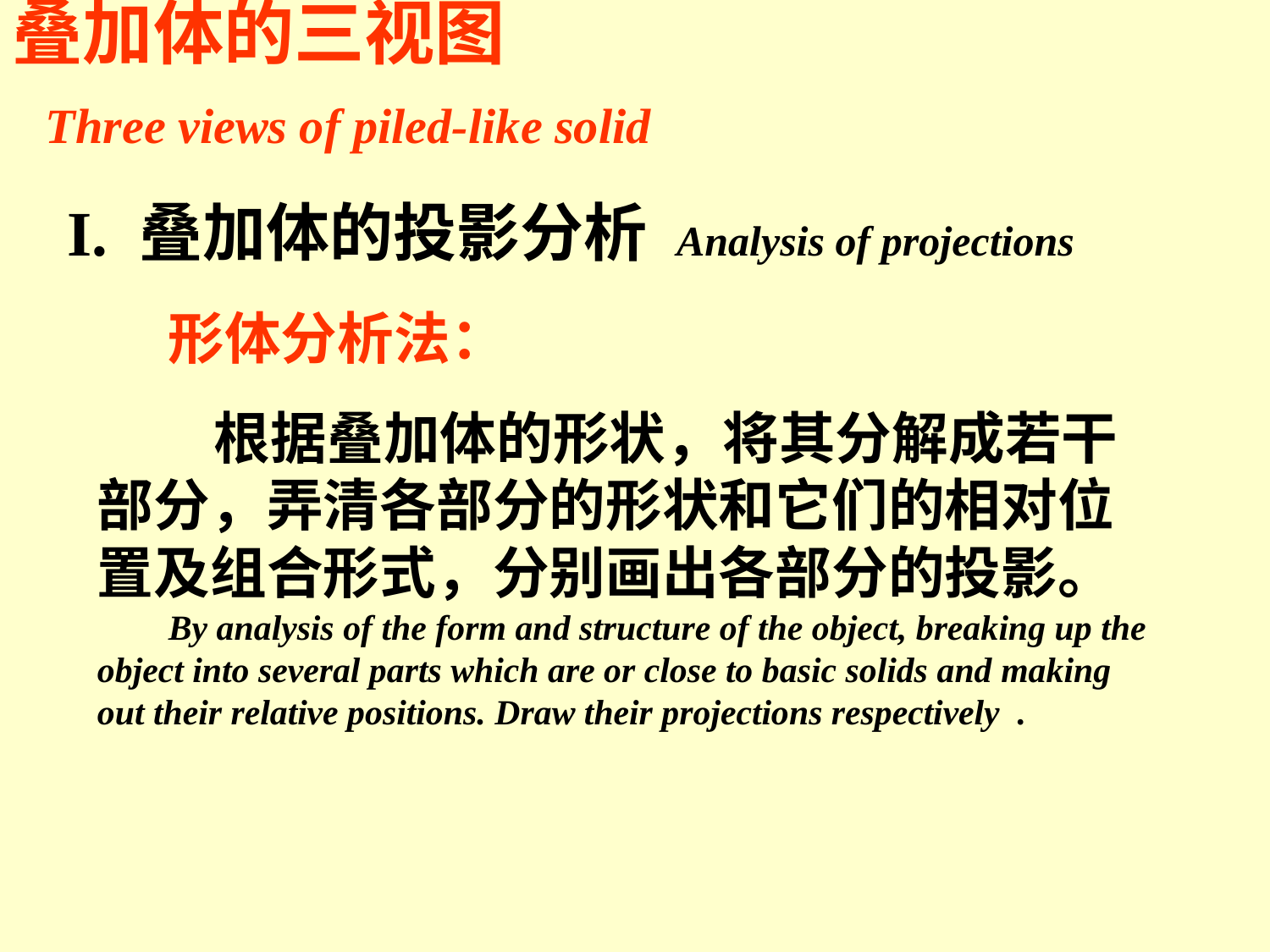

叠加体的三视图
 Three views of piled-like solid
I. 叠加体的投影分析 Analysis of projections
形体分析法：
        根据叠加体的形状，将其分解成若干部分，弄清各部分的形状和它们的相对位置及组合形式，分别画出各部分的投影。
        By analysis of the form and structure of the object, breaking up the object into several parts which are or close to basic solids and making out their relative positions. Draw their projections respectively  .